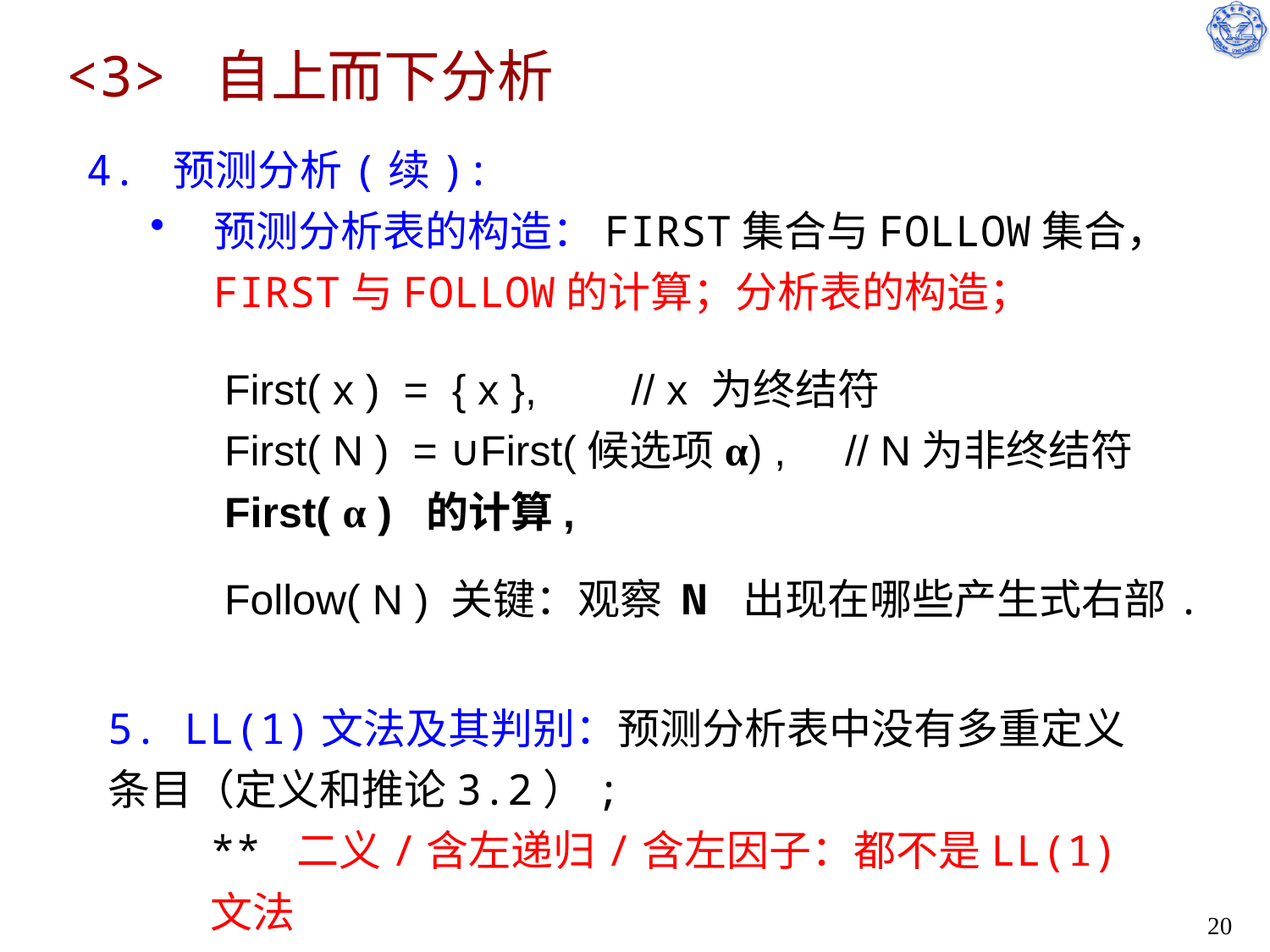

# <3> 自上而下分析
4. 预测分析(续):
预测分析表的构造：FIRST集合与FOLLOW集合， FIRST与FOLLOW的计算；分析表的构造；
First( x )  =  { x },        // x 为终结符
First( N )  = ∪First(候选项α) ,     // N为非终结符
First( α )  的计算,
Follow( N ) 关键：观察 N 出现在哪些产生式右部.
5. LL(1)文法及其判别：预测分析表中没有多重定义条目（定义和推论3.2）;
** 二义/含左递归/含左因子：都不是LL(1)文法
20